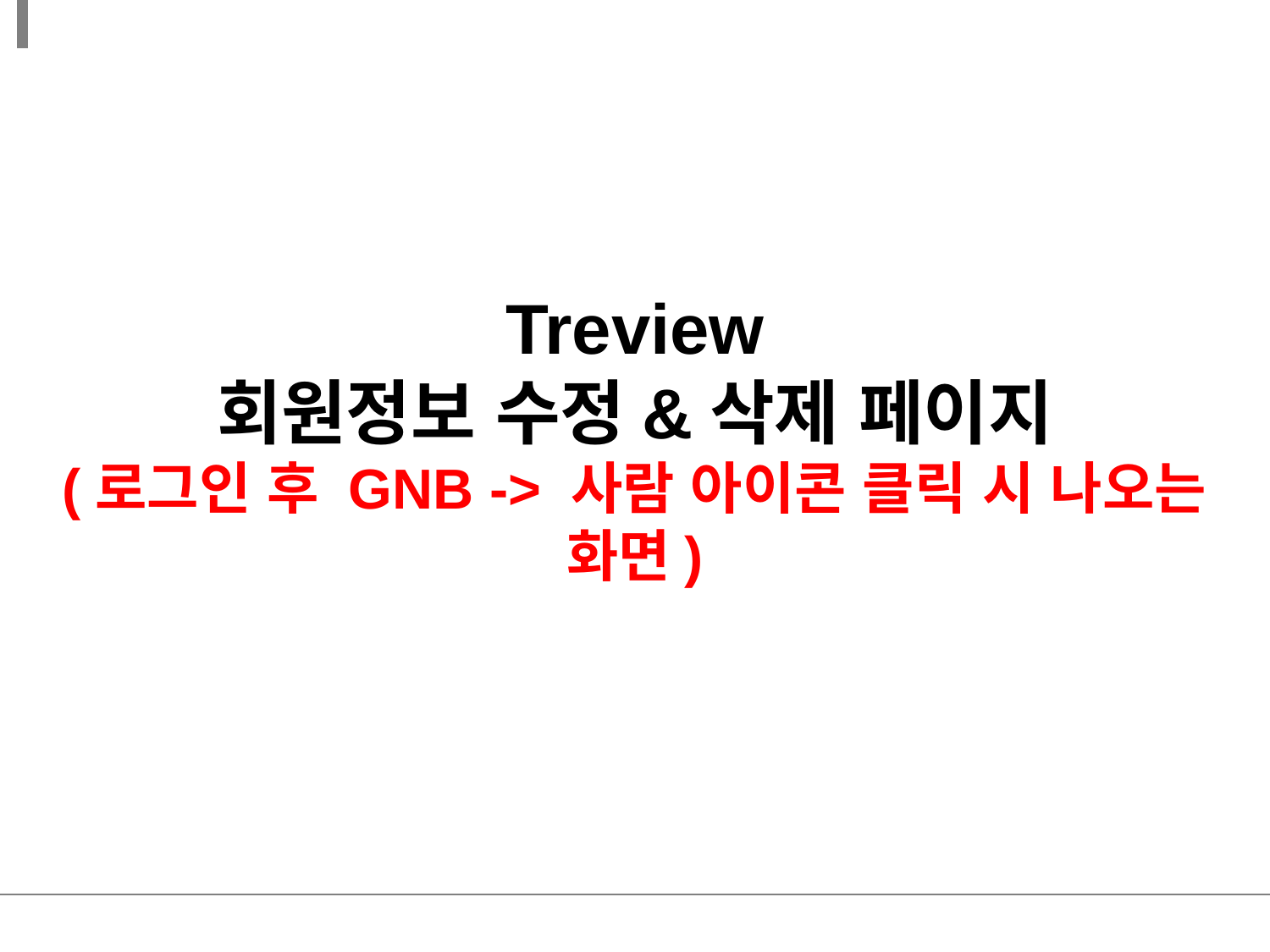

Treview
회원정보 수정&삭제 페이지
(로그인 후 GNB -> 사람 아이콘 클릭 시 나오는 화면)